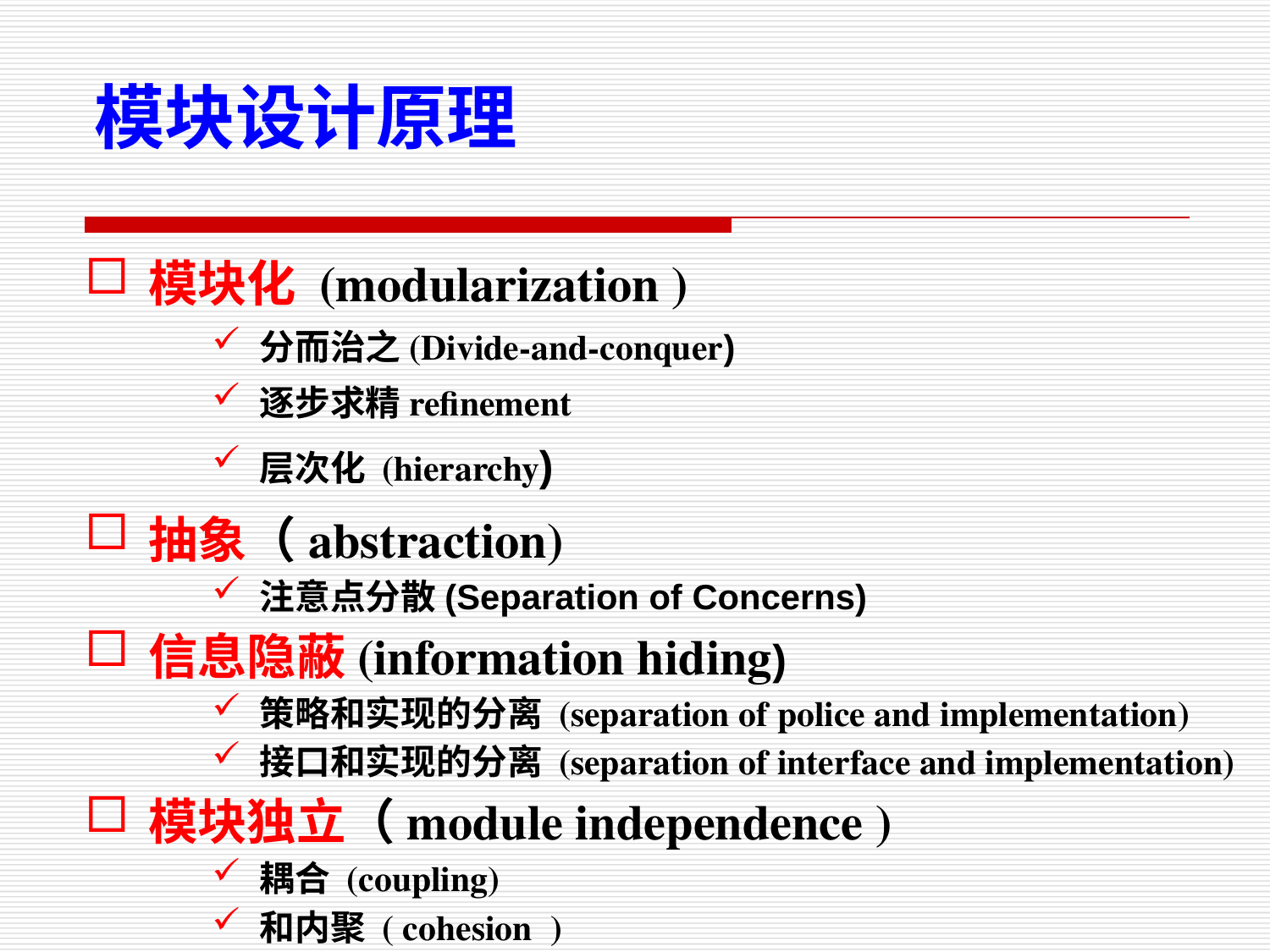

模块设计原理
模块化 (modularization )
分而治之(Divide-and-conquer)
逐步求精refinement
层次化 (hierarchy)
抽象（abstraction)
注意点分散(Separation of Concerns)
信息隐蔽(information hiding)
策略和实现的分离 (separation of police and implementation)
接口和实现的分离 (separation of interface and implementation)
模块独立（module independence )
耦合 (coupling)
和内聚 ( cohesion  )